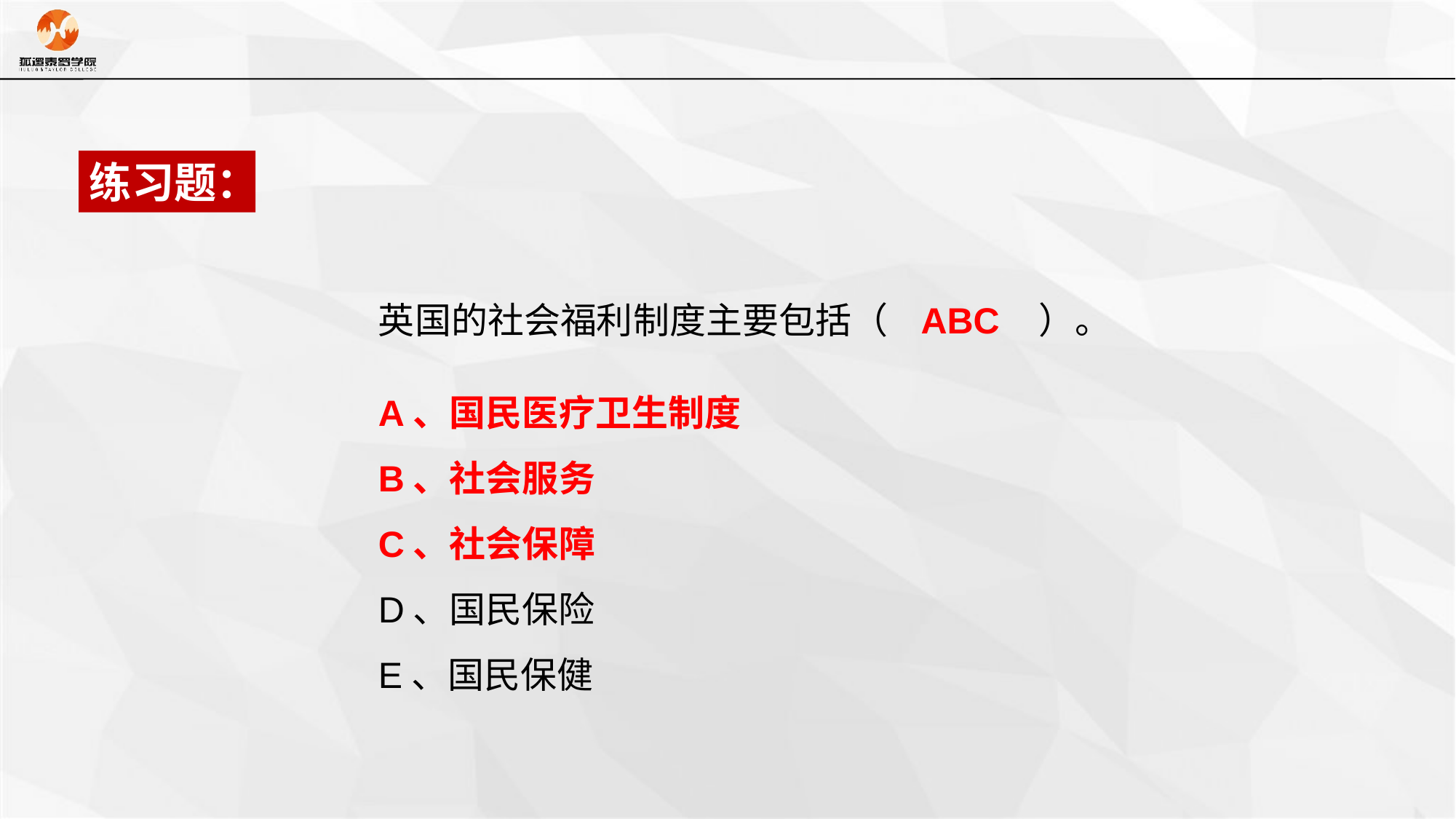

练习题：
英国的社会福利制度主要包括（   ABC   ）。
A、国民医疗卫生制度
B、社会服务
C、社会保障
D、国民保险
E、国民保健